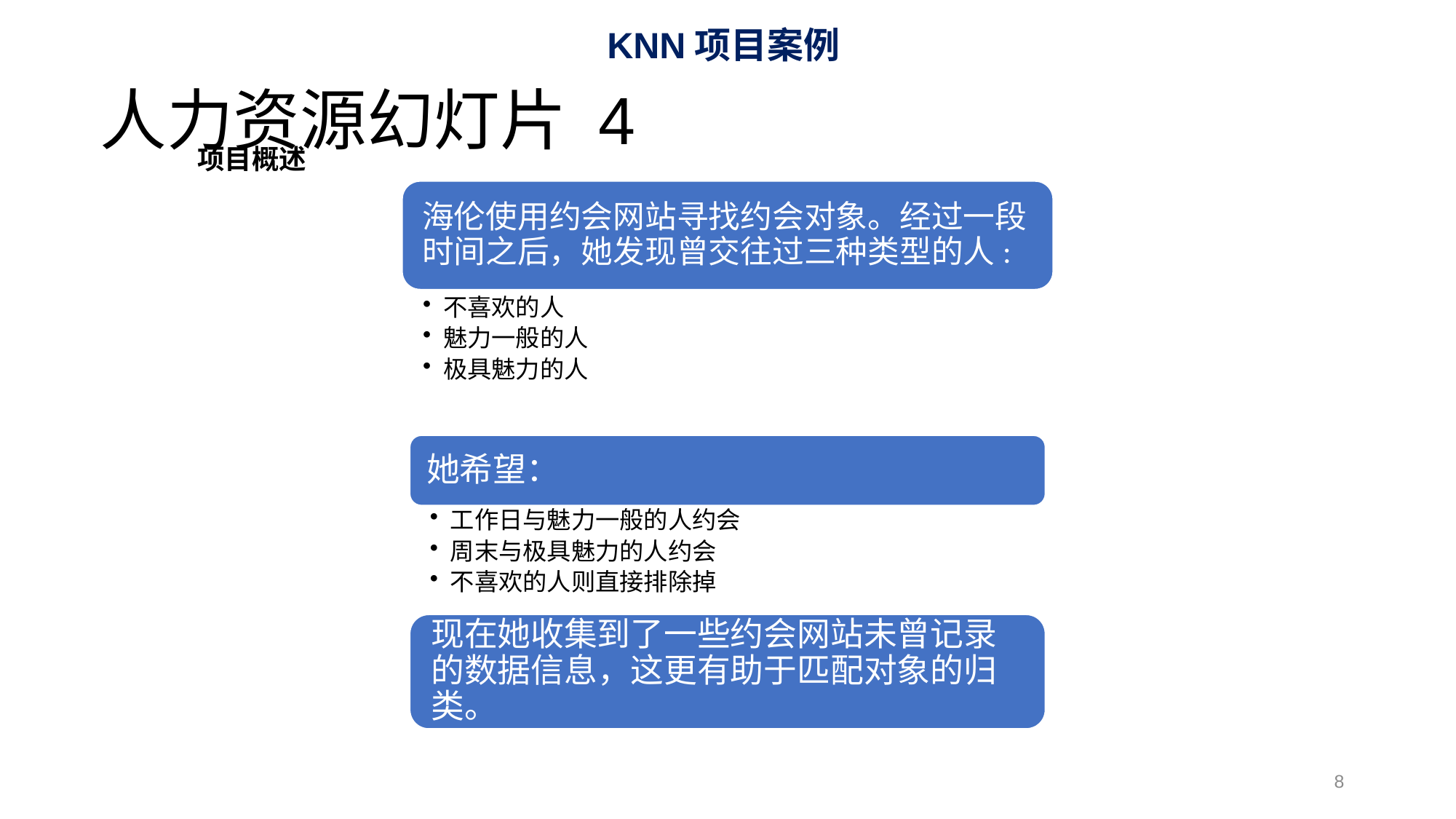

KNN项目案例
# 人力资源幻灯片 4
项目概述
海伦使用约会网站寻找约会对象。经过一段时间之后，她发现曾交往过三种类型的人:
不喜欢的人
魅力一般的人
极具魅力的人
她希望：
工作日与魅力一般的人约会
周末与极具魅力的人约会
不喜欢的人则直接排除掉
现在她收集到了一些约会网站未曾记录的数据信息，这更有助于匹配对象的归类。
8